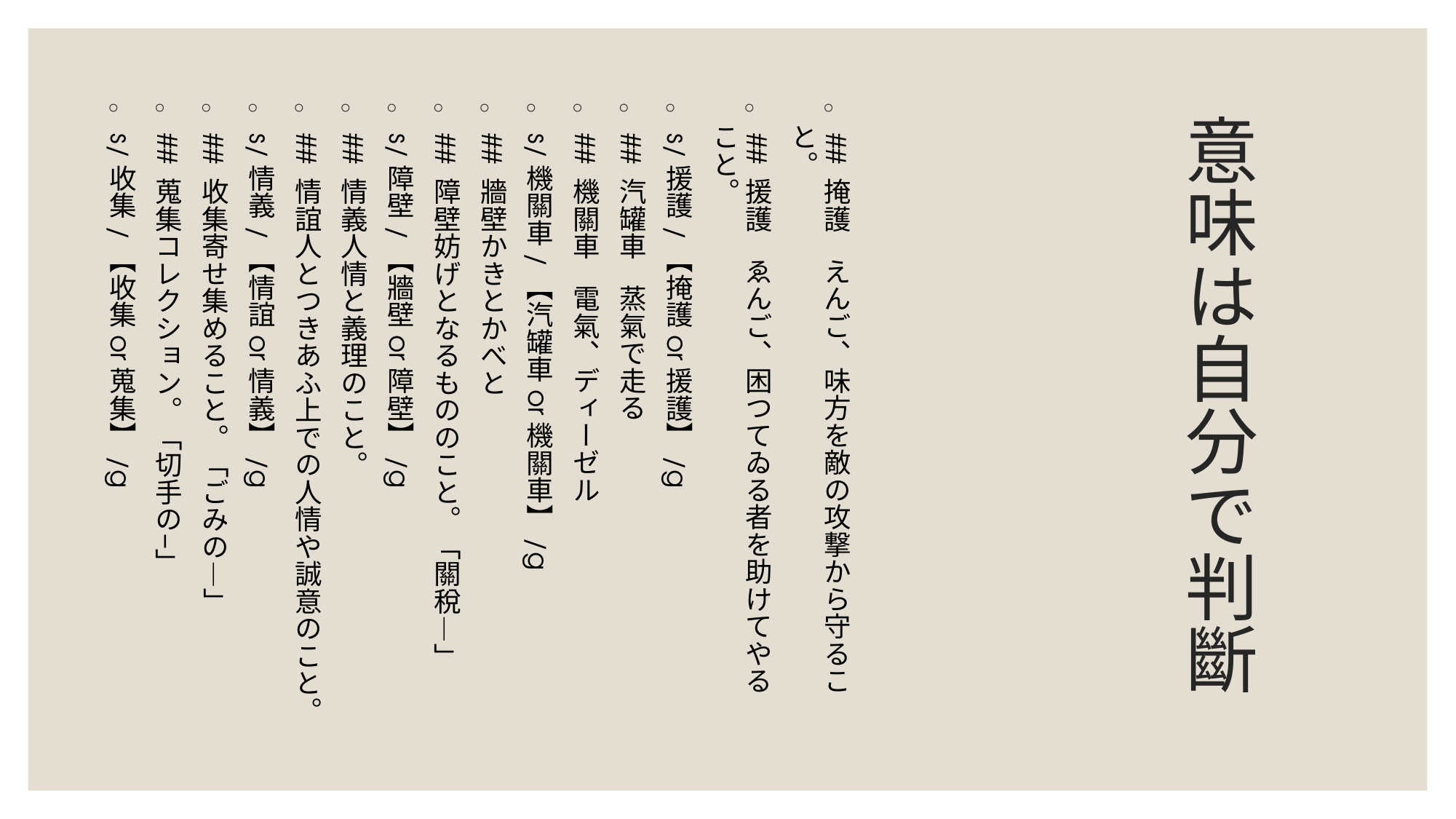

## 掩護    えんご、味方を敵の攻撃から守ること。
## 援護    ゑんご、困つてゐる者を助けてやること。
s/援護/【掩護or援護】/g
## 汽罐車    蒸氣で走る
## 機關車    電氣、ディーゼル
s/機關車/【汽罐車or機關車】/g
## 牆壁	かきとかべと
## 障壁	妨げとなるもののこと。「關稅―」
s/障壁/【牆壁or障壁】/g
## 情義	人情と義理のこと。
## 情誼	人とつきあふ上での人情や誠意のこと。
s/情義/【情誼or情義】/g
## 收集	寄せ集めること。「ごみの―」
## 蒐集	コレクション。「切手の−」
s/收集/【收集or蒐集】/g
# 意味は自分で判斷